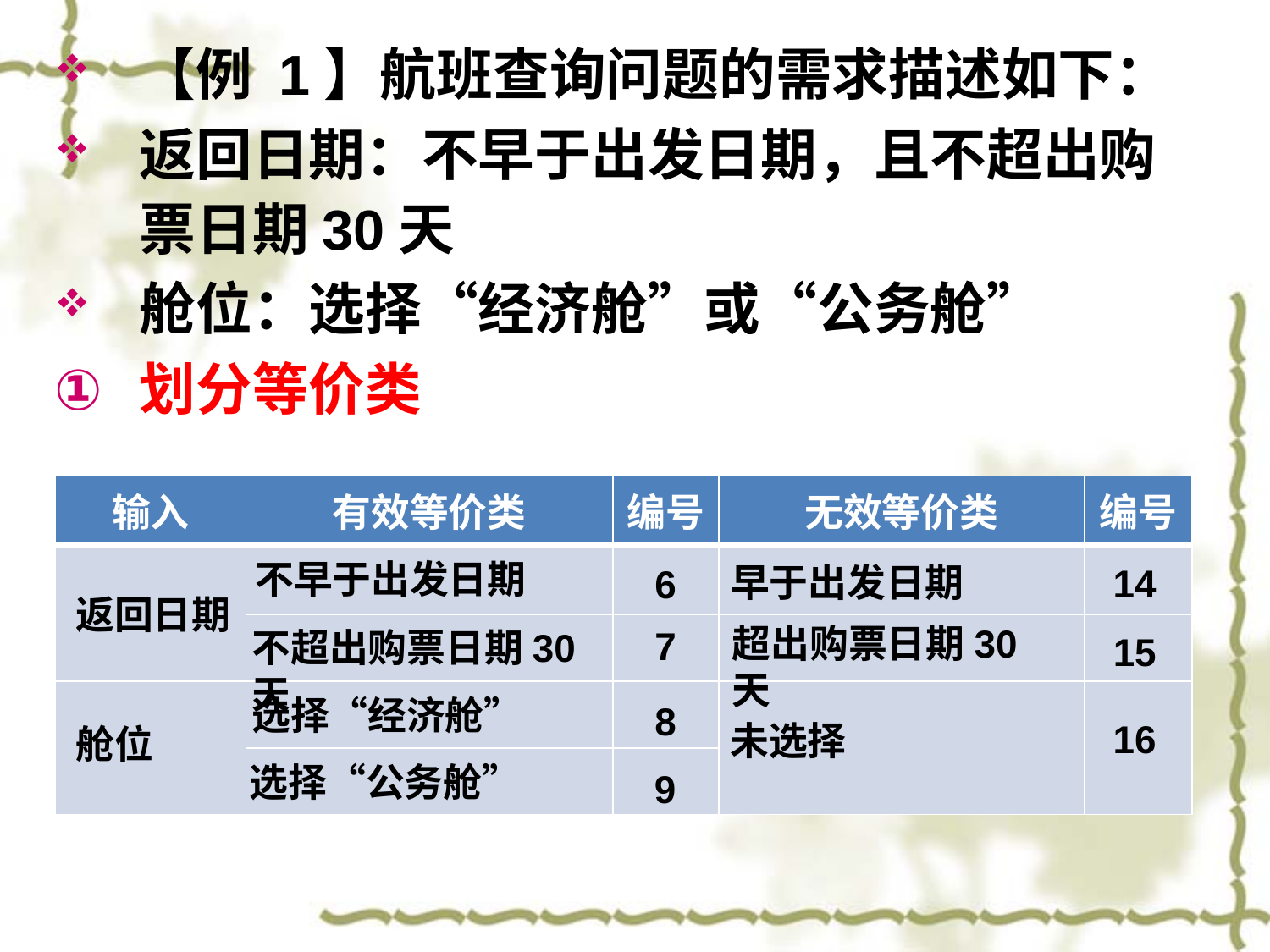

【例 1】航班查询问题的需求描述如下：
返回日期：不早于出发日期，且不超出购票日期30天
舱位：选择“经济舱”或“公务舱”
划分等价类
| 输入 | 有效等价类 | 编号 | 无效等价类 | 编号 |
| --- | --- | --- | --- | --- |
|  |  |  |  |  |
|  |  |  |  |  |
|  |  |  |  |  |
|  |  |  |  |  |
不早于出发日期
早于出发日期
14
6
返回日期
超出购票日期30天
7
不超出购票日期30天
15
选择“经济舱”
8
16
未选择
舱位
选择“公务舱”
9